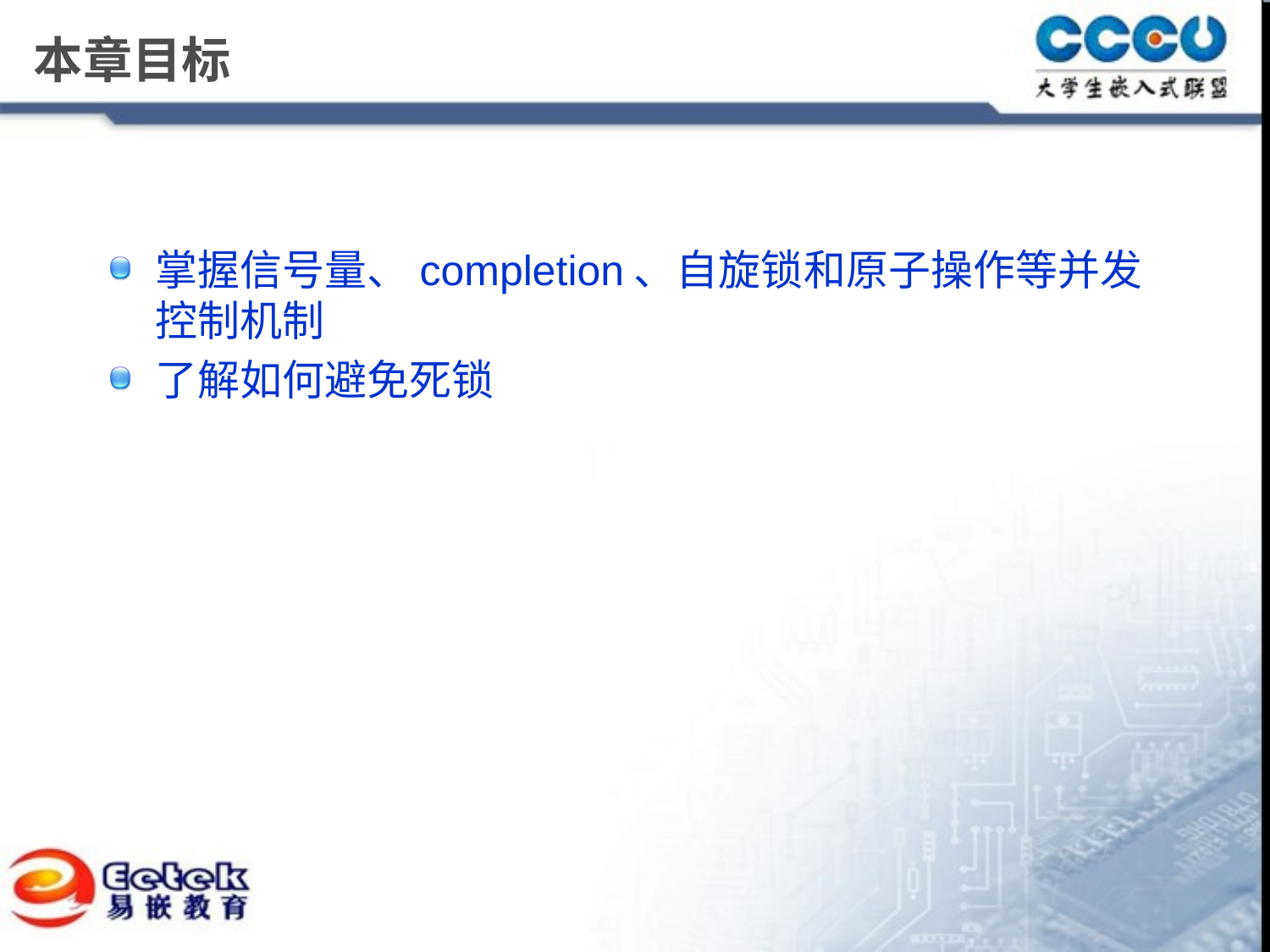

# 本章目标

掌握信号量、completion、自旋锁和原子操作等并发控制机制
了解如何避免死锁